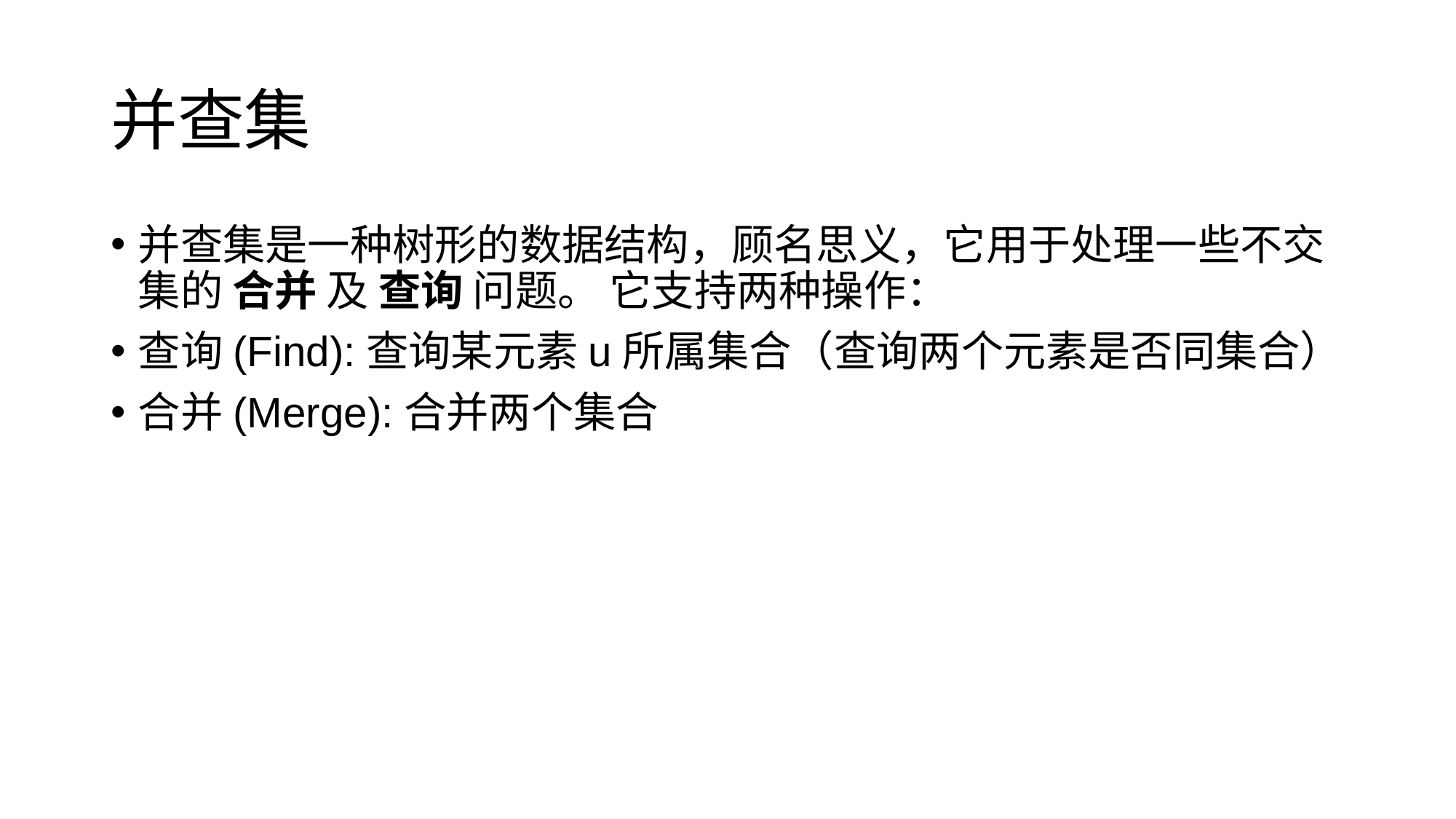

# 并查集
并查集是一种树形的数据结构，顾名思义，它用于处理一些不交集的 合并 及 查询 问题。 它支持两种操作：
查询(Find):查询某元素u所属集合（查询两个元素是否同集合）
合并(Merge):合并两个集合